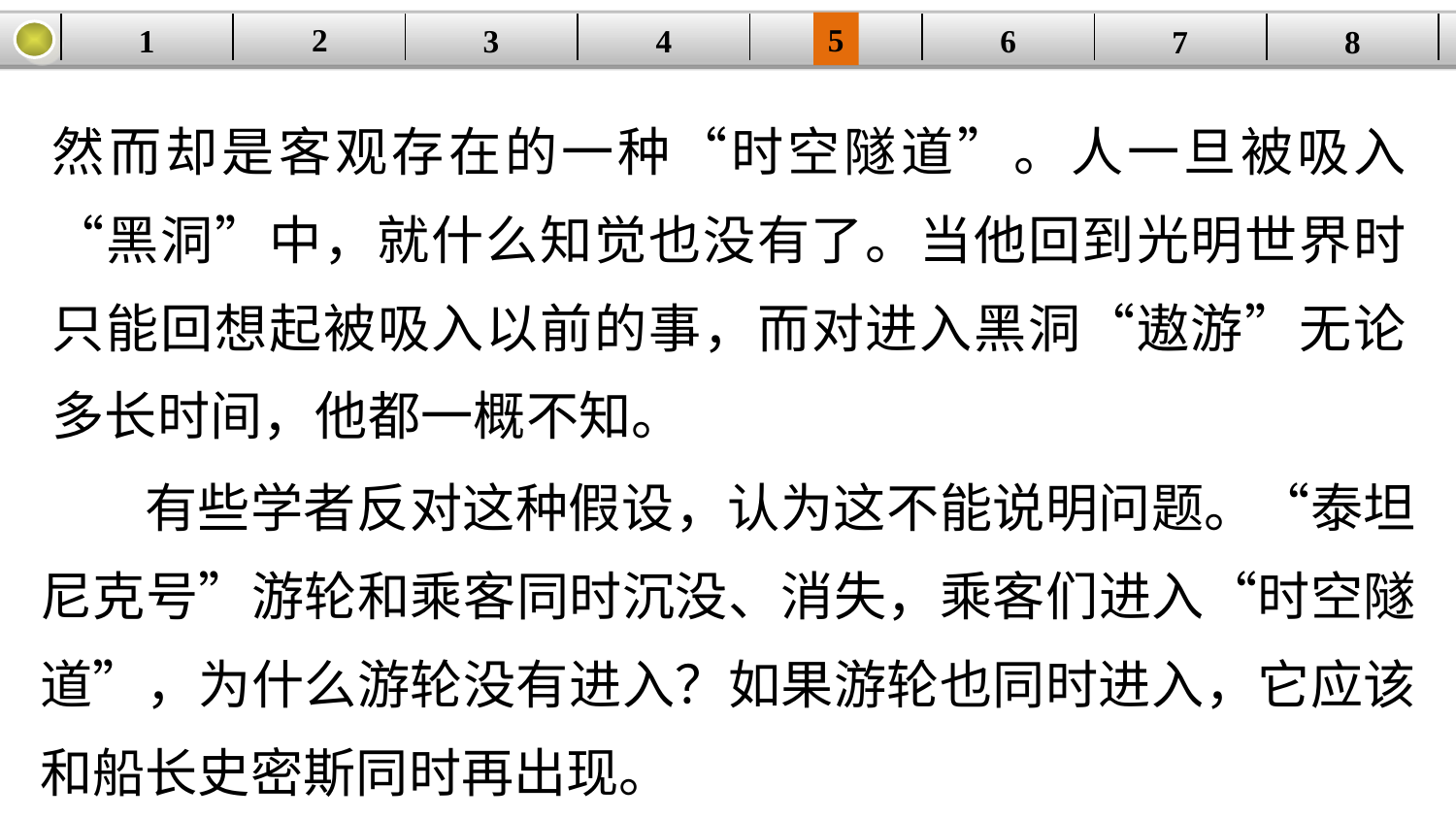

5
2
1
4
6
|  |  |  |  |  |  |  |  |
| --- | --- | --- | --- | --- | --- | --- | --- |
3
8
7

然而却是客观存在的一种“时空隧道”。人一旦被吸入“黑洞”中，就什么知觉也没有了。当他回到光明世界时只能回想起被吸入以前的事，而对进入黑洞“遨游”无论多长时间，他都一概不知。
有些学者反对这种假设，认为这不能说明问题。“泰坦尼克号”游轮和乘客同时沉没、消失，乘客们进入“时空隧道”，为什么游轮没有进入？如果游轮也同时进入，它应该和船长史密斯同时再出现。